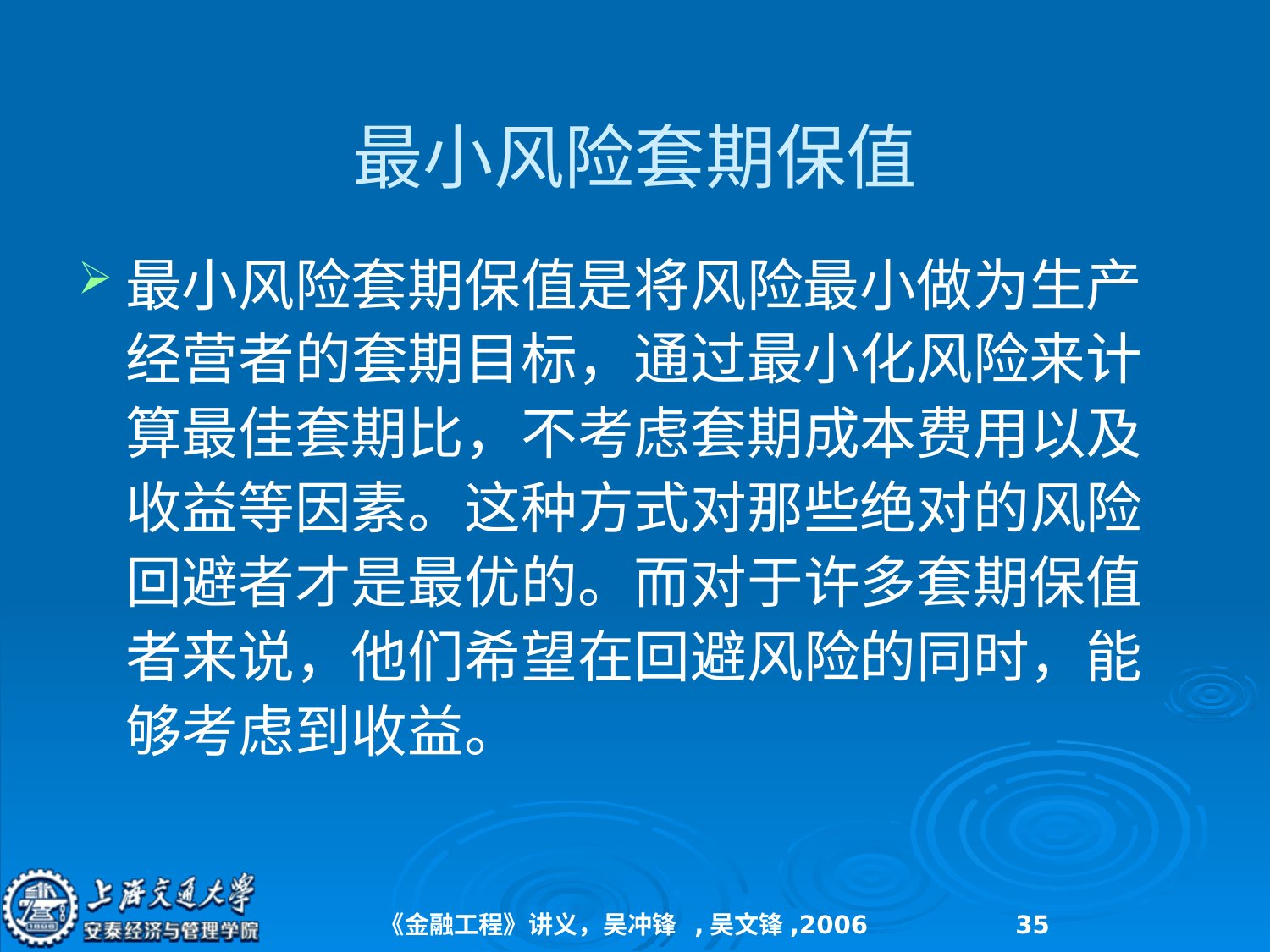

# 最小风险套期保值
最小风险套期保值是将风险最小做为生产经营者的套期目标，通过最小化风险来计算最佳套期比，不考虑套期成本费用以及收益等因素。这种方式对那些绝对的风险回避者才是最优的。而对于许多套期保值者来说，他们希望在回避风险的同时，能够考虑到收益。